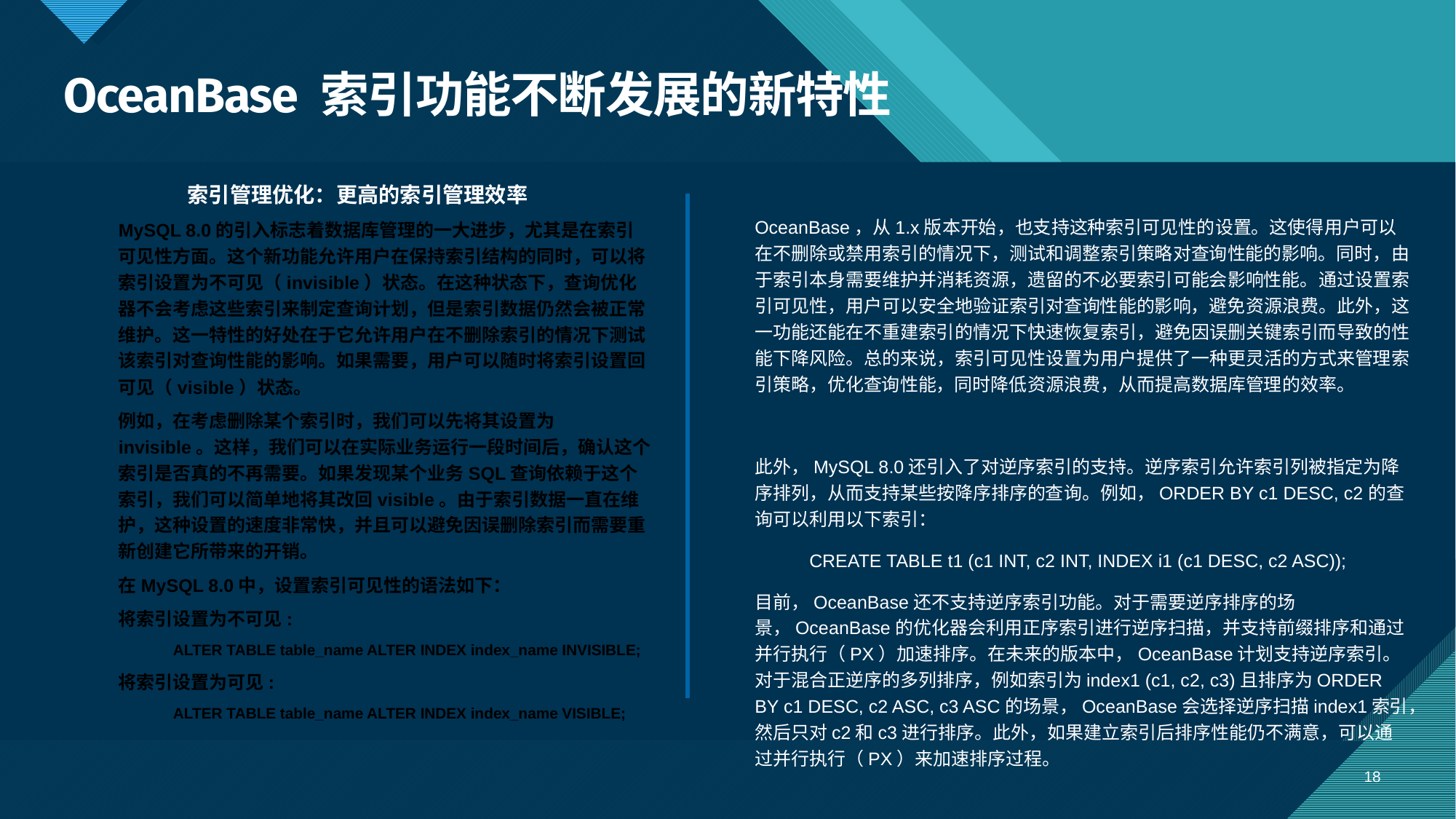

# OceanBase 索引功能不断发展的新特性
索引管理优化：更高的索引管理效率
MySQL 8.0的引入标志着数据库管理的一大进步，尤其是在索引可见性方面。这个新功能允许用户在保持索引结构的同时，可以将索引设置为不可见（invisible）状态。在这种状态下，查询优化器不会考虑这些索引来制定查询计划，但是索引数据仍然会被正常维护。这一特性的好处在于它允许用户在不删除索引的情况下测试该索引对查询性能的影响。如果需要，用户可以随时将索引设置回可见（visible）状态。
例如，在考虑删除某个索引时，我们可以先将其设置为invisible。这样，我们可以在实际业务运行一段时间后，确认这个索引是否真的不再需要。如果发现某个业务SQL查询依赖于这个索引，我们可以简单地将其改回visible。由于索引数据一直在维护，这种设置的速度非常快，并且可以避免因误删除索引而需要重新创建它所带来的开销。
在MySQL 8.0中，设置索引可见性的语法如下：
将索引设置为不可见:
ALTER TABLE table_name ALTER INDEX index_name INVISIBLE;
将索引设置为可见:
ALTER TABLE table_name ALTER INDEX index_name VISIBLE;
OceanBase，从1.x版本开始，也支持这种索引可见性的设置。这使得用户可以在不删除或禁用索引的情况下，测试和调整索引策略对查询性能的影响。同时，由于索引本身需要维护并消耗资源，遗留的不必要索引可能会影响性能。通过设置索引可见性，用户可以安全地验证索引对查询性能的影响，避免资源浪费。此外，这一功能还能在不重建索引的情况下快速恢复索引，避免因误删关键索引而导致的性能下降风险。总的来说，索引可见性设置为用户提供了一种更灵活的方式来管理索引策略，优化查询性能，同时降低资源浪费，从而提高数据库管理的效率。

此外，MySQL 8.0还引入了对逆序索引的支持。逆序索引允许索引列被指定为降序排列，从而支持某些按降序排序的查询。例如，ORDER BY c1 DESC, c2的查询可以利用以下索引：
CREATE TABLE t1 (c1 INT, c2 INT, INDEX i1 (c1 DESC, c2 ASC));
目前，OceanBase还不支持逆序索引功能。对于需要逆序排序的场景，OceanBase的优化器会利用正序索引进行逆序扫描，并支持前缀排序和通过并行执行（PX）加速排序。在未来的版本中，OceanBase计划支持逆序索引。对于混合正逆序的多列排序，例如索引为index1 (c1, c2, c3)且排序为ORDER BY c1 DESC, c2 ASC, c3 ASC的场景，OceanBase会选择逆序扫描index1索引，然后只对c2和c3进行排序。此外，如果建立索引后排序性能仍不满意，可以通过并行执行（PX）来加速排序过程。

18